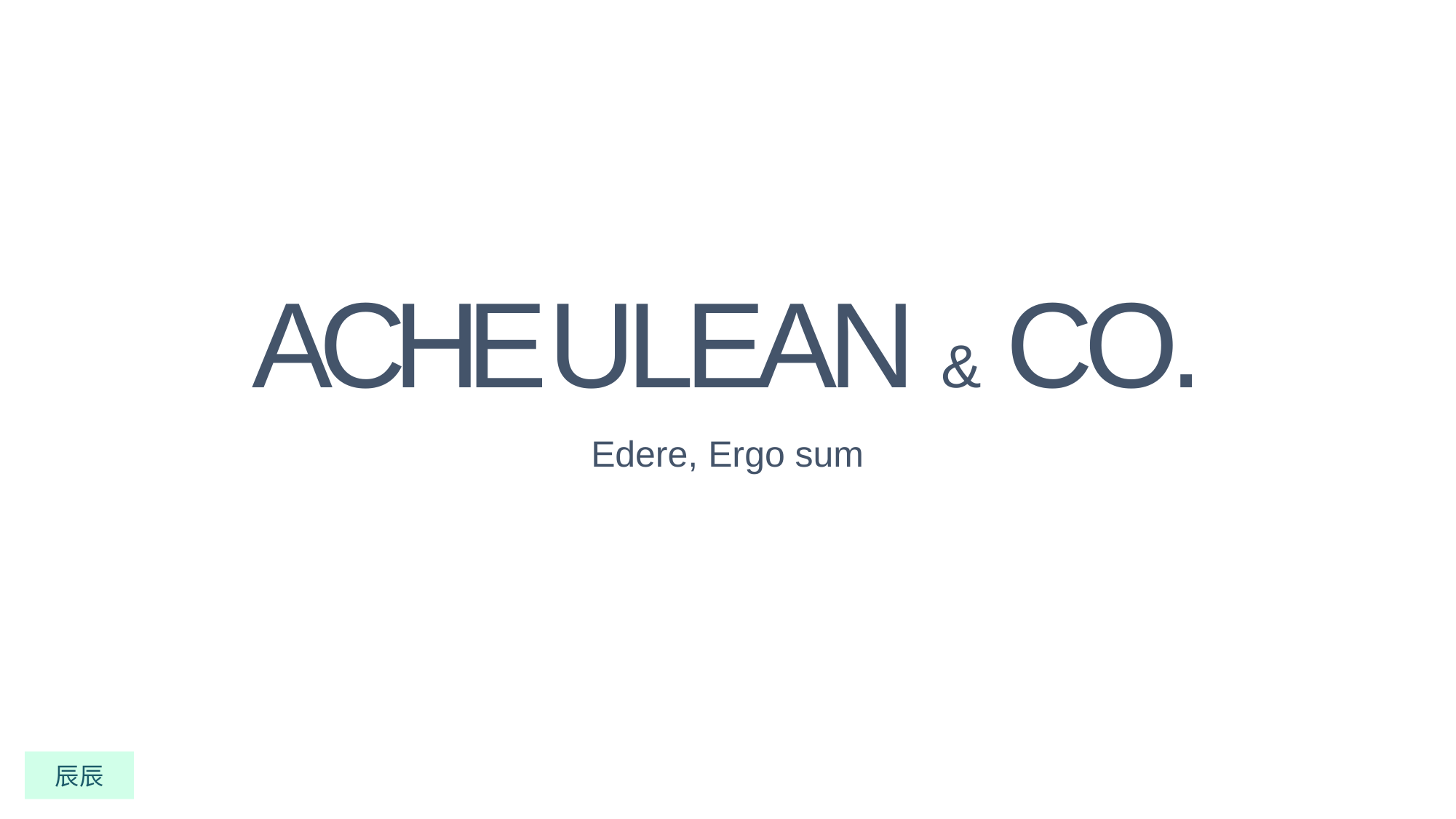

# ACHEULEAN & CO.
Edere, Ergo sum
辰辰